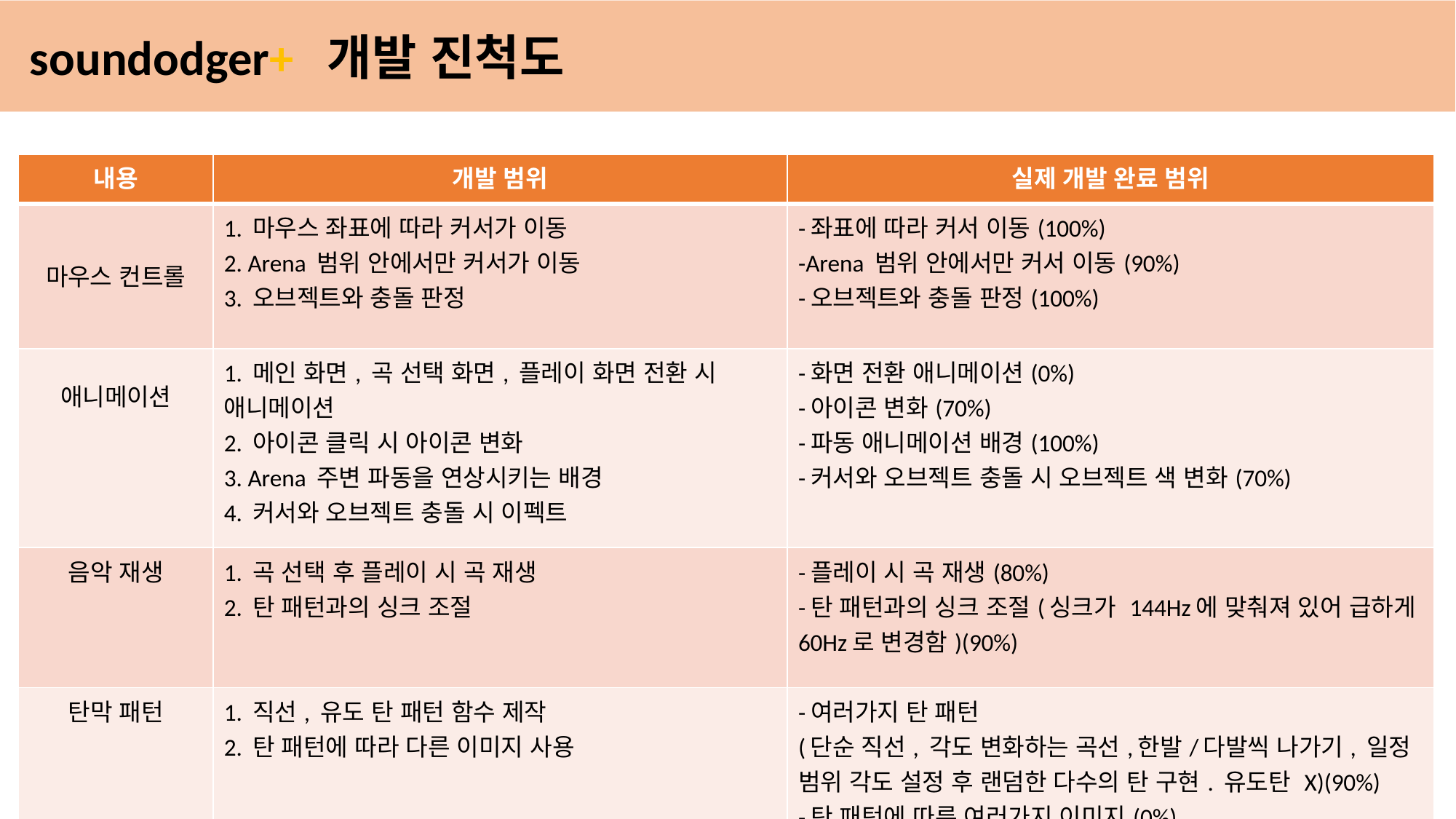

soundodger+  개발 진척도
| 내용 | 개발 범위 | 실제 개발 완료 범위 |
| --- | --- | --- |
| 마우스 컨트롤 | 1. 마우스 좌표에 따라 커서가 이동 2. Arena 범위 안에서만 커서가 이동 3. 오브젝트와 충돌 판정 | -좌표에 따라 커서 이동(100%) -Arena 범위 안에서만 커서 이동(90%) -오브젝트와 충돌 판정(100%) |
| 애니메이션 | 1. 메인 화면, 곡 선택 화면, 플레이 화면 전환 시 애니메이션 2. 아이콘 클릭 시 아이콘 변화 3. Arena 주변 파동을 연상시키는 배경 4. 커서와 오브젝트 충돌 시 이펙트 | -화면 전환 애니메이션(0%) -아이콘 변화(70%) -파동 애니메이션 배경(100%) -커서와 오브젝트 충돌 시 오브젝트 색 변화(70%) |
| 음악 재생 | 1. 곡 선택 후 플레이 시 곡 재생 2. 탄 패턴과의 싱크 조절 | -플레이 시 곡 재생(80%) -탄 패턴과의 싱크 조절(싱크가 144Hz에 맞춰져 있어 급하게 60Hz로 변경함)(90%) |
| 탄막 패턴 | 1. 직선, 유도 탄 패턴 함수 제작 2. 탄 패턴에 따라 다른 이미지 사용 | -여러가지 탄 패턴 (단순 직선, 각도 변화하는 곡선,한발/다발씩 나가기, 일정 범위 각도 설정 후 랜덤한 다수의 탄 구현. 유도탄 X)(90%) -탄 패턴에 따른 여러가지 이미지(0%) |
| 기타 | 음악이 끝난 후 결과 화면에 점수 반영 Json 이용 | 충돌체크를 통한 점수 반영 (100%) Json 엄두도 못냄(0%) |